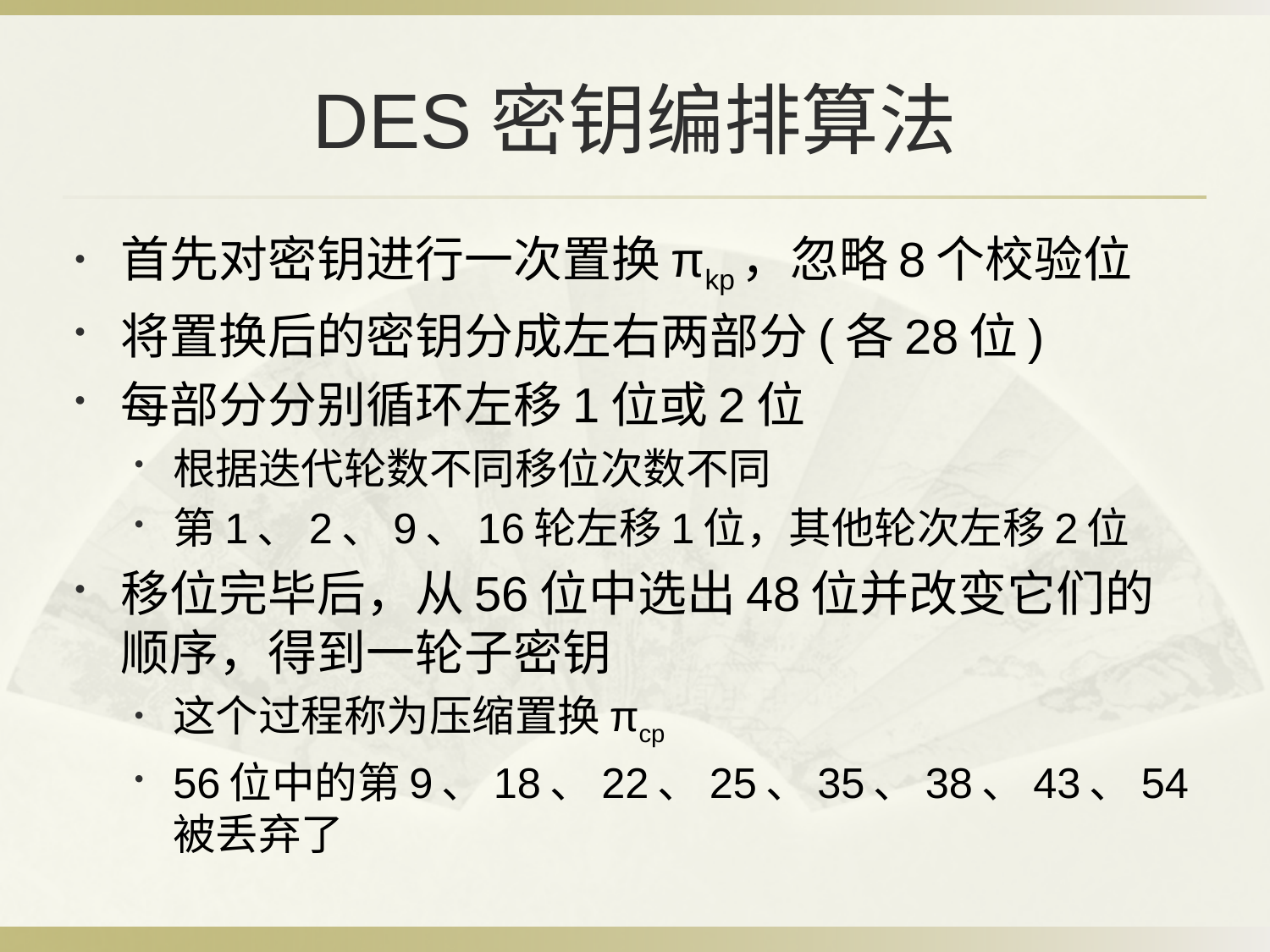

# DES密钥编排算法
首先对密钥进行一次置换πkp，忽略8个校验位
将置换后的密钥分成左右两部分(各28位)
每部分分别循环左移1位或2位
根据迭代轮数不同移位次数不同
第1、2、9、16轮左移1位，其他轮次左移2位
移位完毕后，从56位中选出48位并改变它们的顺序，得到一轮子密钥
这个过程称为压缩置换πcp
56位中的第9、18、22、25、35、38、43、54被丢弃了